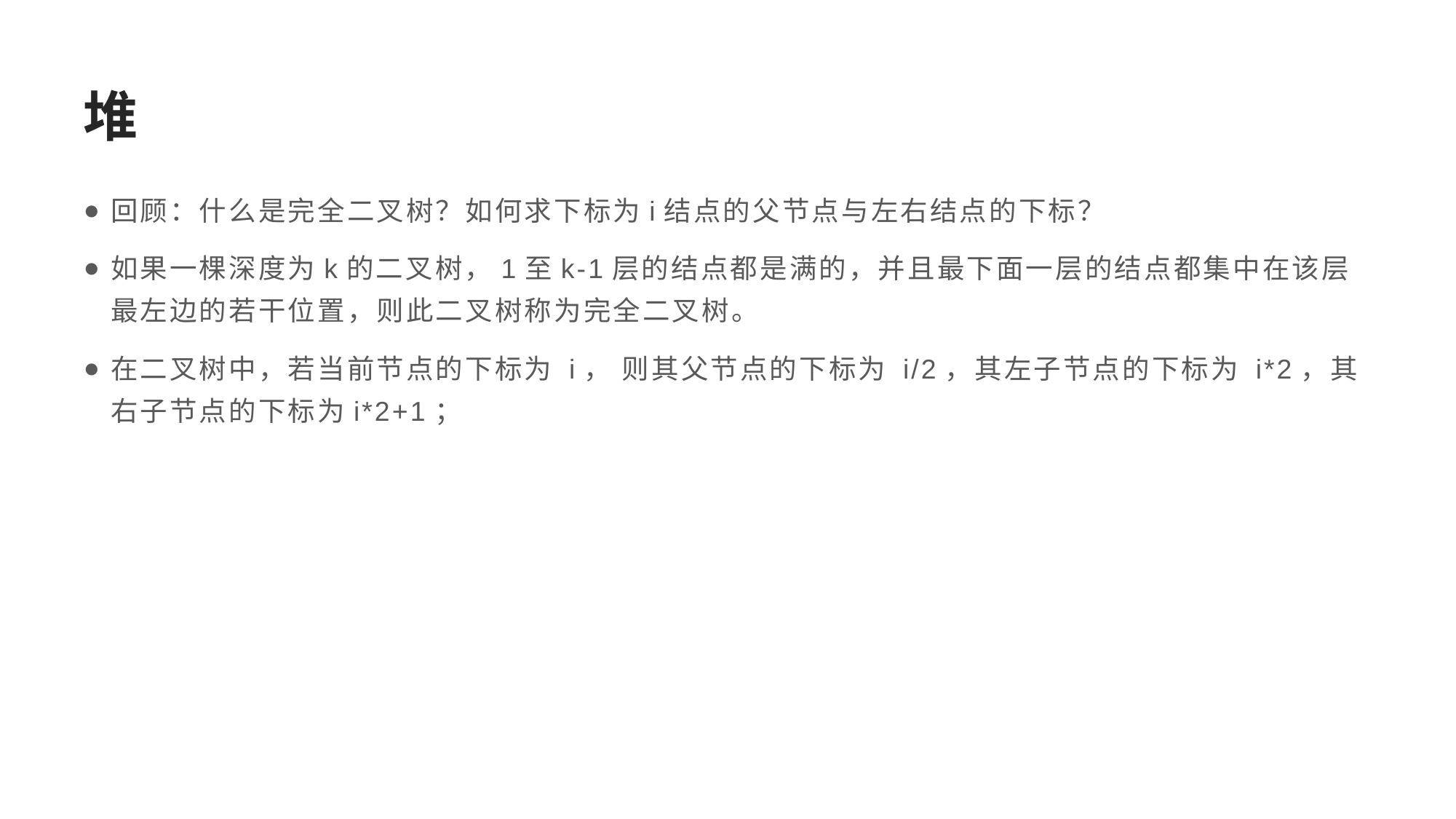

# 堆
回顾：什么是完全二叉树？如何求下标为i结点的父节点与左右结点的下标？
如果一棵深度为k的二叉树，1至k-1层的结点都是满的，并且最下面一层的结点都集中在该层最左边的若干位置，则此二叉树称为完全二叉树。
在二叉树中，若当前节点的下标为 i， 则其父节点的下标为 i/2，其左子节点的下标为 i*2，其右子节点的下标为i*2+1；